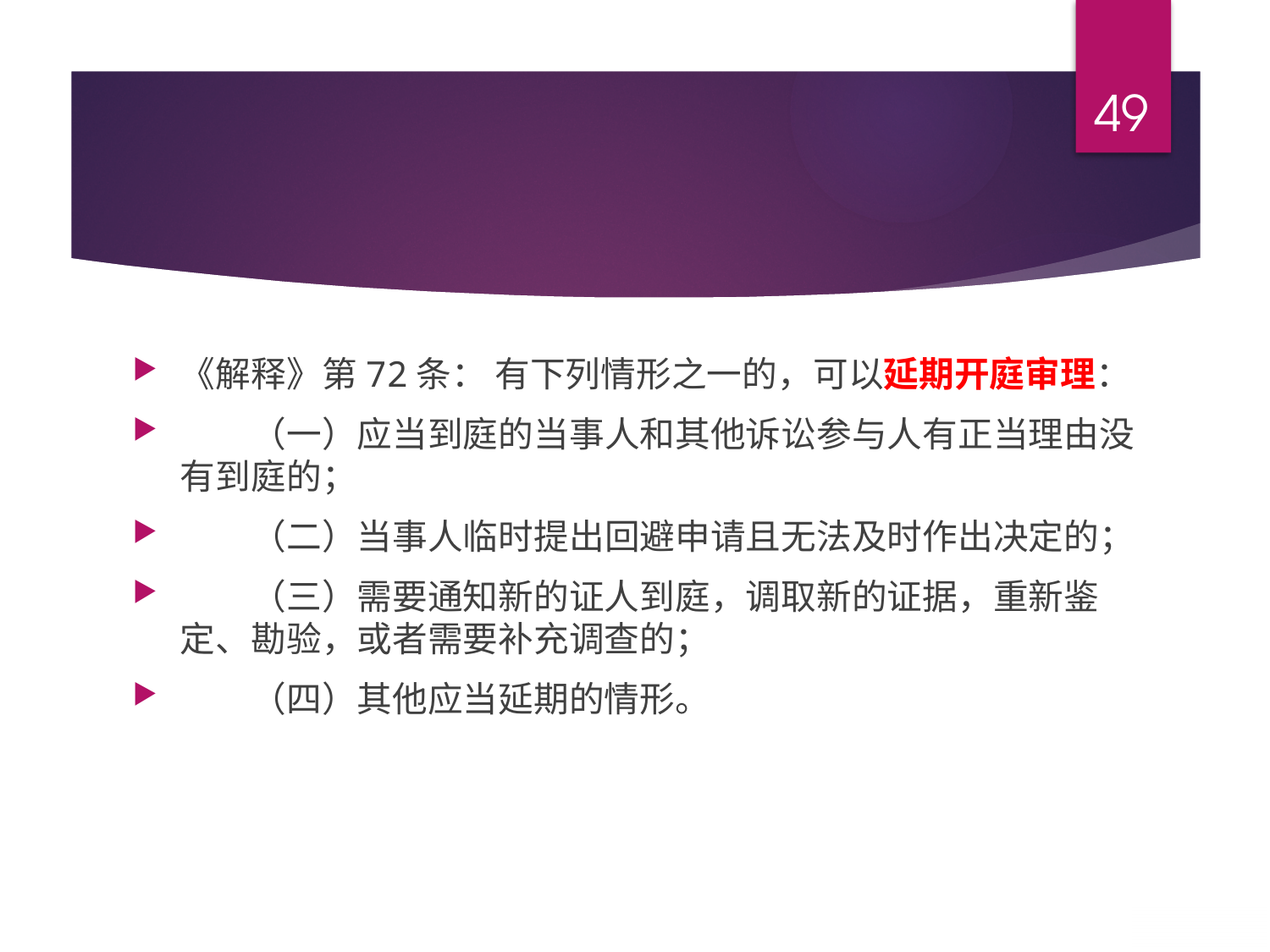

49
#
《解释》第72条： 有下列情形之一的，可以延期开庭审理：
　　（一）应当到庭的当事人和其他诉讼参与人有正当理由没有到庭的；
　　（二）当事人临时提出回避申请且无法及时作出决定的；
　　（三）需要通知新的证人到庭，调取新的证据，重新鉴定、勘验，或者需要补充调查的；
　　（四）其他应当延期的情形。